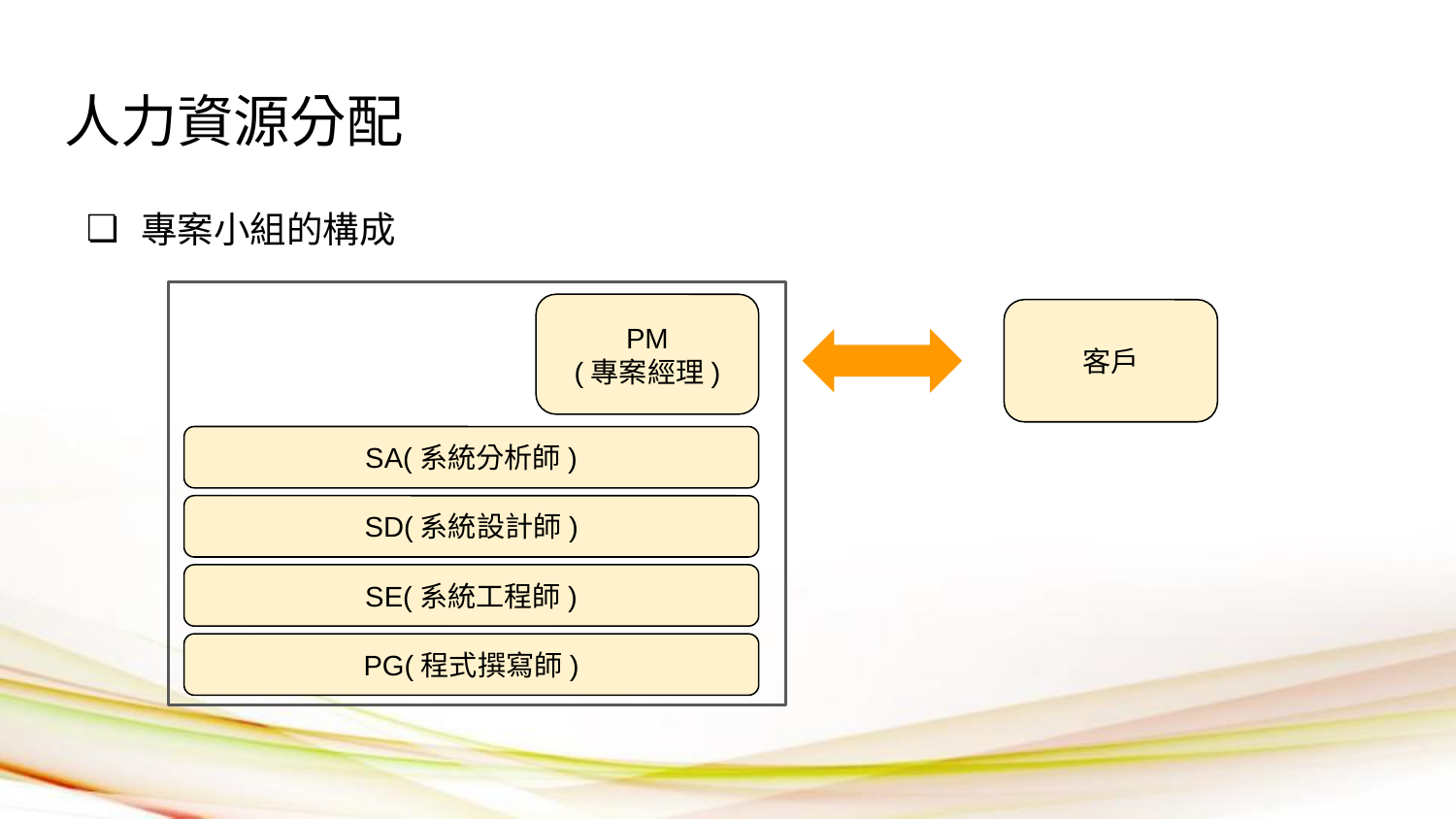

# 人力資源分配
專案小組的構成

PM
(專案經理)
SA(系統分析師)
SD(系統設計師)
SE(系統工程師)
PG(程式撰寫師)
客戶